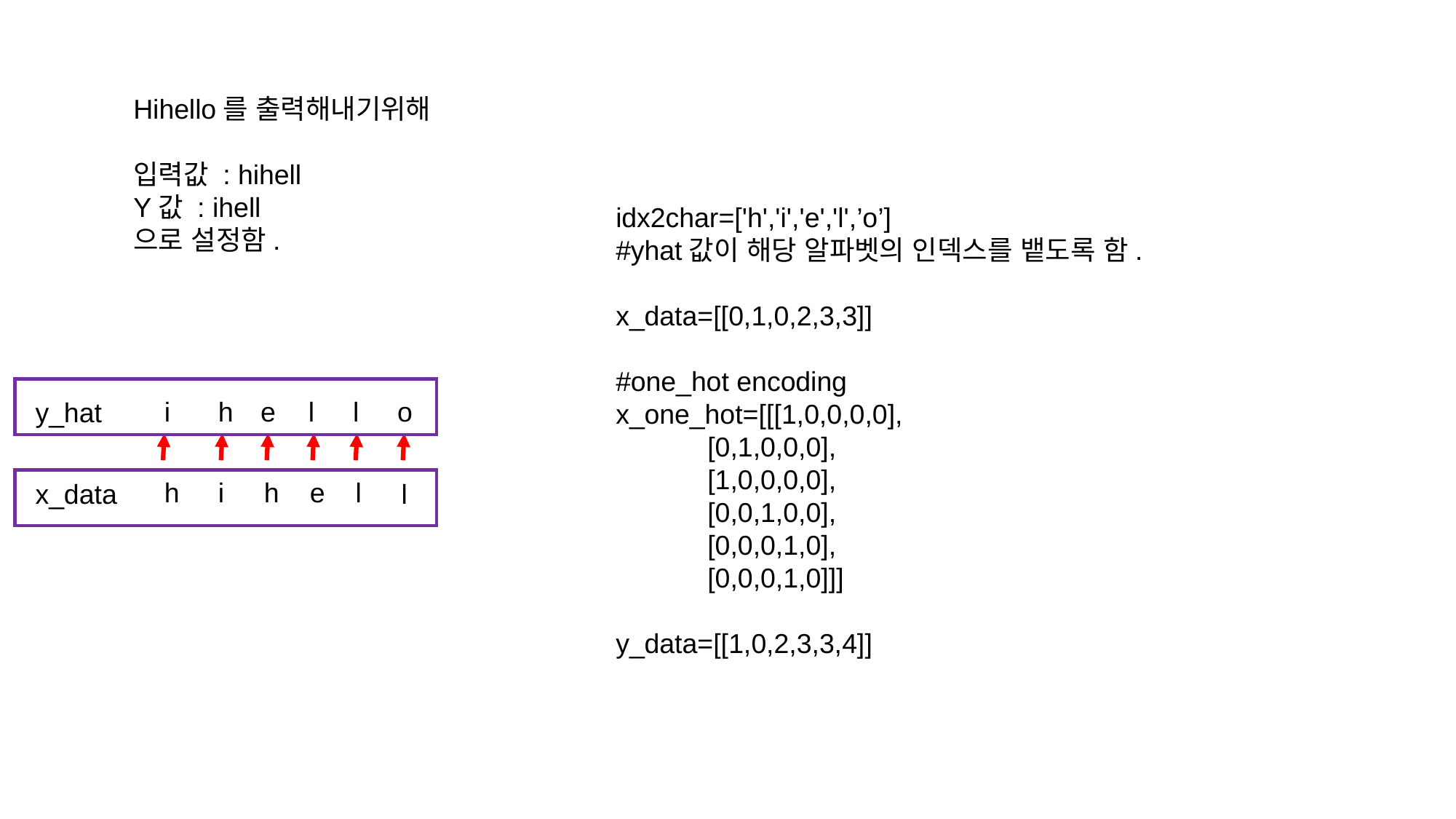

Hihello를 출력해내기위해

입력값 : hihell
Y값 : ihell
으로 설정함.
idx2char=['h','i','e','l',’o’]
#yhat값이 해당 알파벳의 인덱스를 뱉도록 함.

x_data=[[0,1,0,2,3,3]]

#one_hot encoding
x_one_hot=[[[1,0,0,0,0],
            [0,1,0,0,0],
            [1,0,0,0,0],
            [0,0,1,0,0],
            [0,0,0,1,0],
            [0,0,0,1,0]]]

y_data=[[1,0,2,3,3,4]]

l
l
o
i
h
e
h
i
h
e
l
l
y_hat

x_data